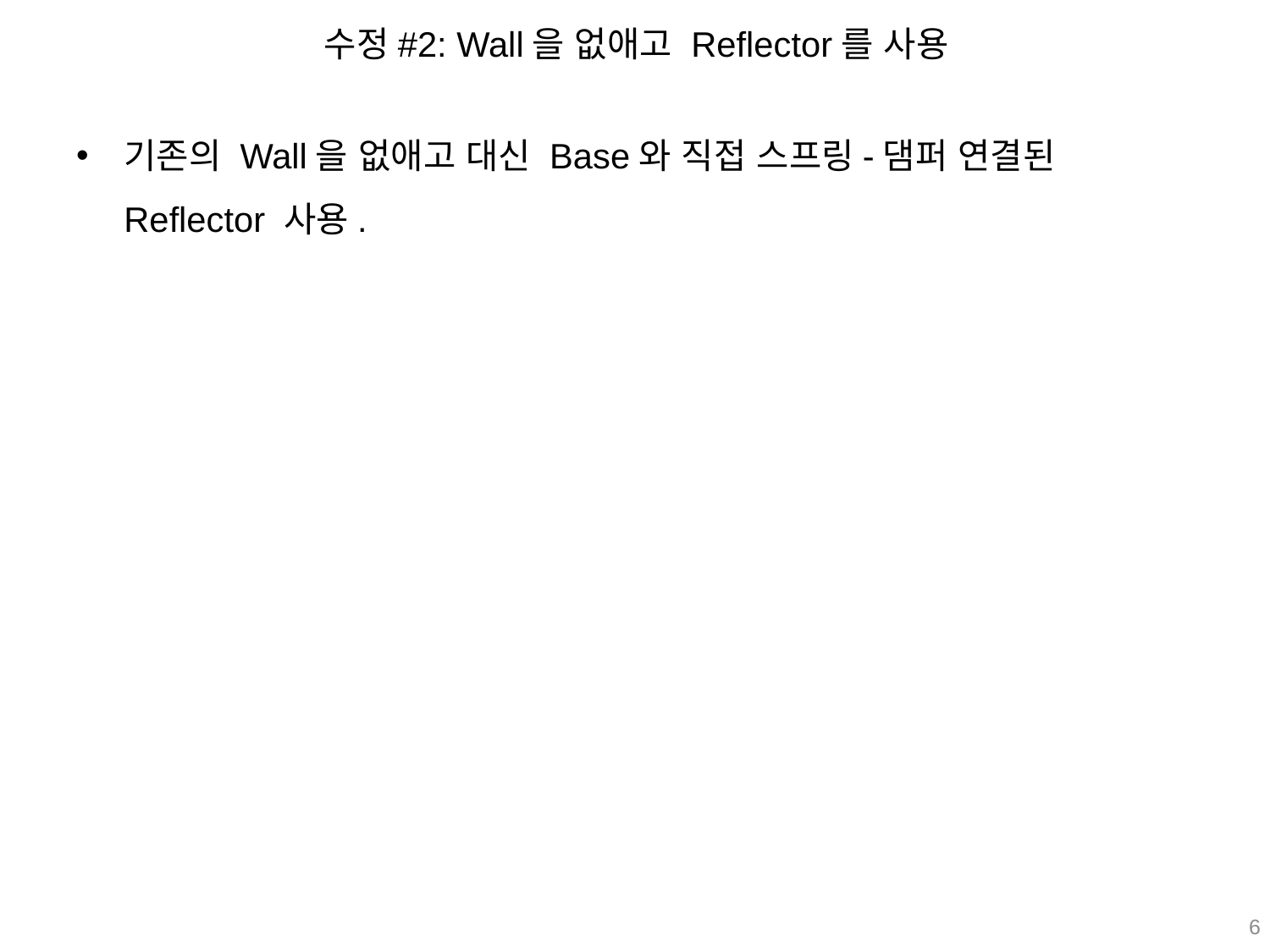

# 수정#2: Wall을 없애고 Reflector를 사용
기존의 Wall을 없애고 대신 Base와 직접 스프링-댐퍼 연결된 Reflector 사용.
6